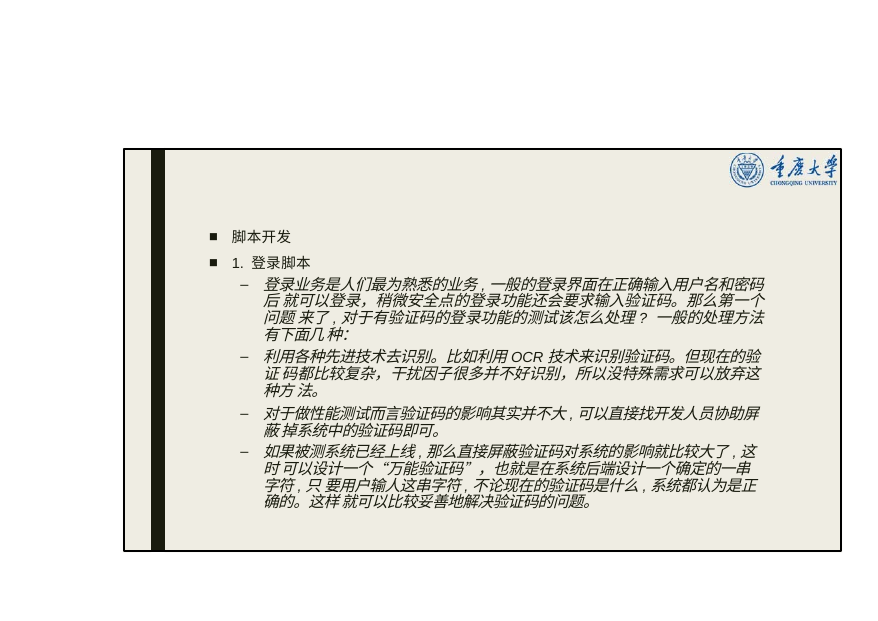

脚本开发
1. 登录脚本
登录业务是人们最为熟悉的业务,一般的登录界面在正确输入用户名和密码后 就可以登录，稍微安全点的登录功能还会要求输入验证码。那么第一个问题 来了,对于有验证码的登录功能的测试该怎么处理? 一般的处理方法有下面几 种：
利用各种先进技术去识别。比如利用OCR技术来识别验证码。但现在的验证 码都比较复杂，干扰因子很多并不好识别，所以没特殊需求可以放弃这种方 法。
对于做性能测试而言验证码的影响其实并不大,可以直接找开发人员协助屏蔽 掉系统中的验证码即可。
如果被测系统已经上线,那么直接屏蔽验证码对系统的影响就比较大了,这时 可以设计一个“万能验证码”，也就是在系统后端设计一个确定的一串字符,只 要用户输人这串字符,不论现在的验证码是什么,系统都认为是正确的。这样 就可以比较妥善地解决验证码的问题。